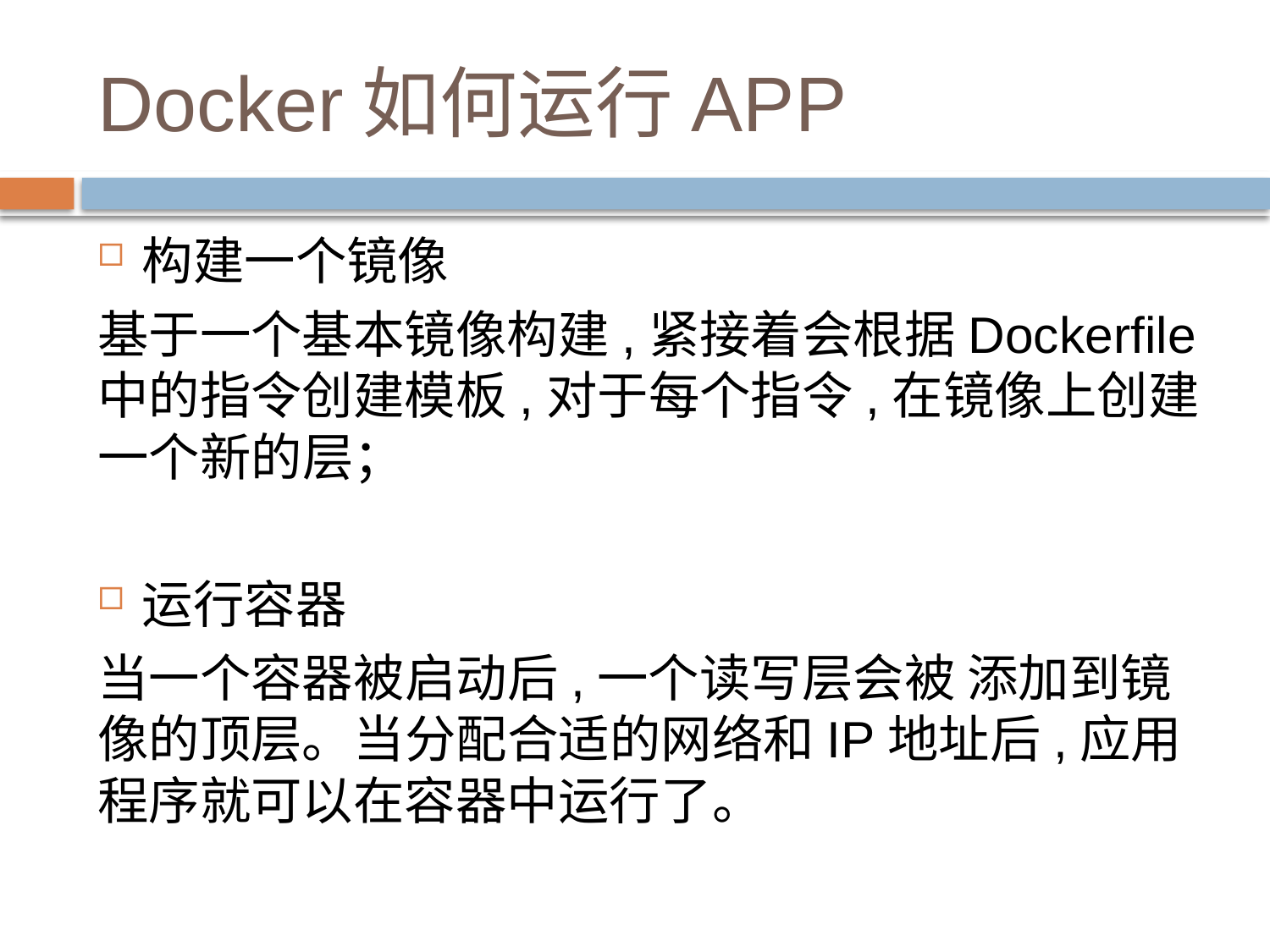

# Docker如何运行APP
构建一个镜像
基于一个基本镜像构建,紧接着会根据Dockerfile中的指令创建模板,对于每个指令,在镜像上创建一个新的层；

运行容器
当一个容器被启动后,一个读写层会被 添加到镜像的顶层。当分配合适的网络和IP地址后,应用程序就可以在容器中运行了。